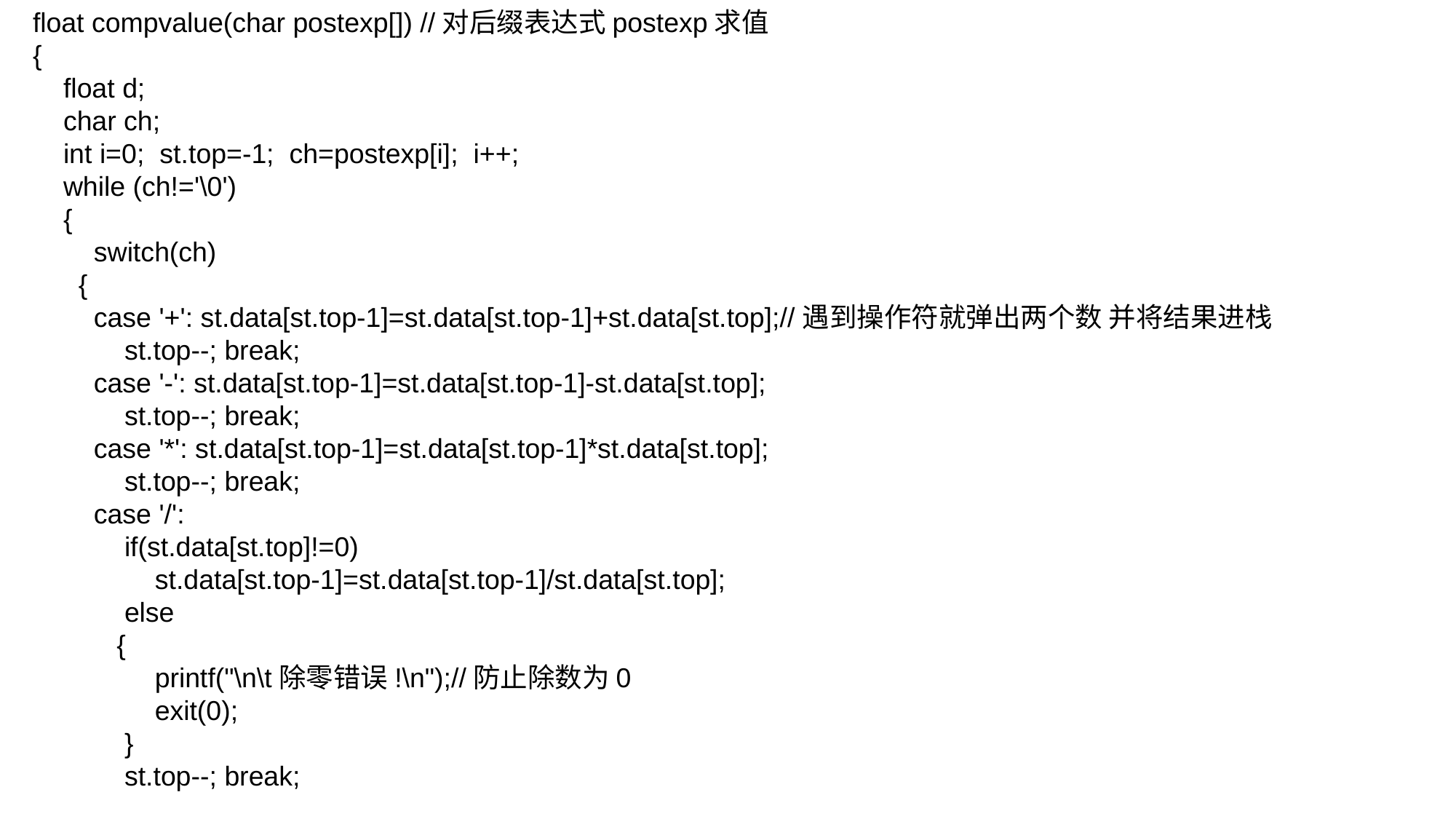

float compvalue(char postexp[]) //对后缀表达式postexp求值
{
    float d;
    char ch;
    int i=0;  st.top=-1;  ch=postexp[i];  i++;
    while (ch!='\0')
    {
        switch(ch)
      {
        case '+': st.data[st.top-1]=st.data[st.top-1]+st.data[st.top];//遇到操作符就弹出两个数 并将结果进栈
            st.top--; break;
        case '-': st.data[st.top-1]=st.data[st.top-1]-st.data[st.top];
            st.top--; break;
        case '*': st.data[st.top-1]=st.data[st.top-1]*st.data[st.top];
            st.top--; break;
        case '/':
            if(st.data[st.top]!=0)
                st.data[st.top-1]=st.data[st.top-1]/st.data[st.top];
            else
           {
                printf("\n\t除零错误!\n");//防止除数为0
                exit(0);
            }
            st.top--; break;